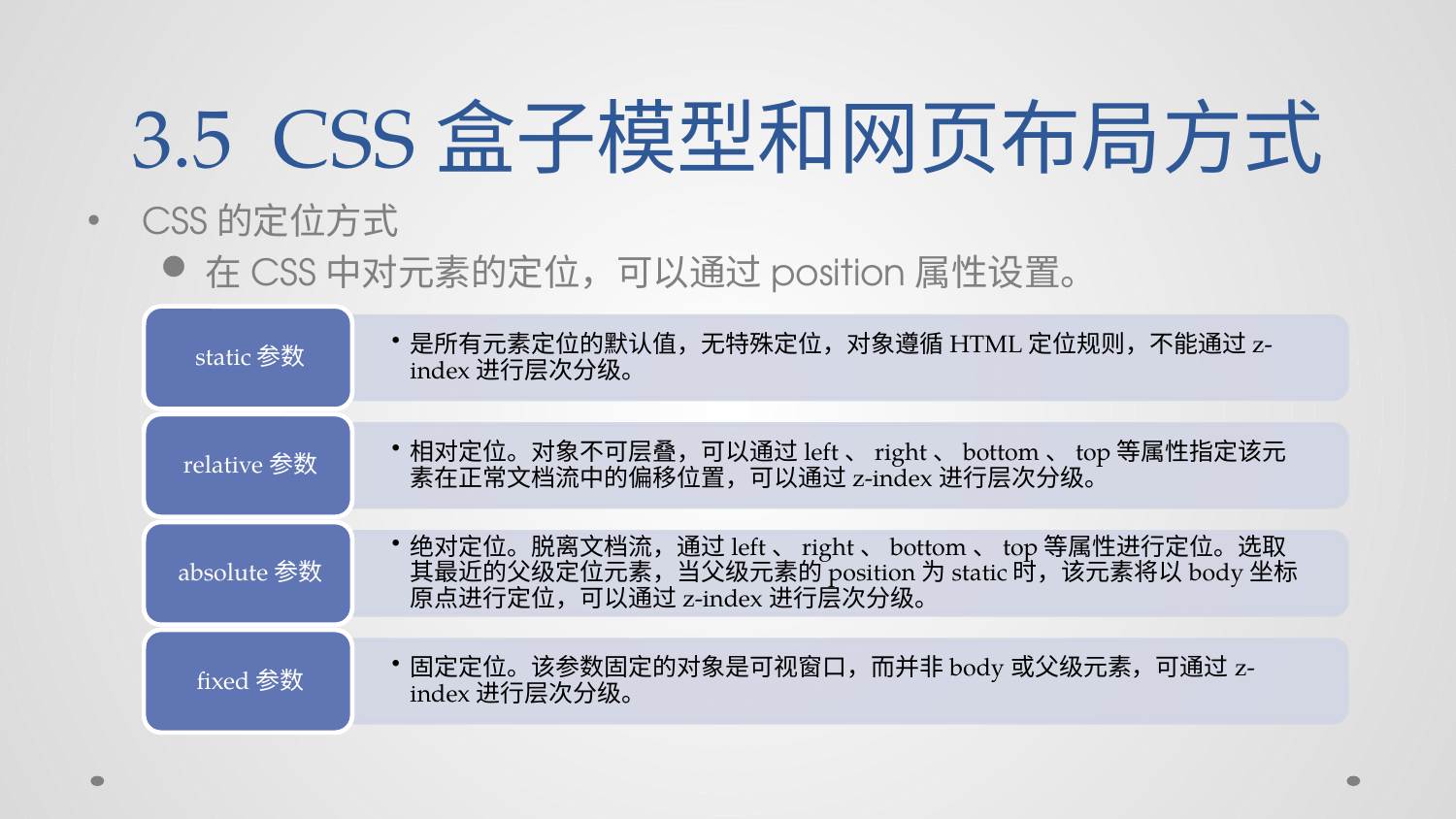

# 3.5  CSS盒子模型和网页布局方式
CSS的定位方式
在CSS中对元素的定位，可以通过position属性设置。
是所有元素定位的默认值，无特殊定位，对象遵循HTML定位规则，不能通过z-index进行层次分级。
static参数
相对定位。对象不可层叠，可以通过left、right、bottom、top等属性指定该元素在正常文档流中的偏移位置，可以通过z-index进行层次分级。
relative参数
绝对定位。脱离文档流，通过left、right、bottom、top等属性进行定位。选取其最近的父级定位元素，当父级元素的position为static时，该元素将以body坐标原点进行定位，可以通过z-index进行层次分级。
absolute参数
固定定位。该参数固定的对象是可视窗口，而并非body或父级元素，可通过z-index进行层次分级。
fixed参数